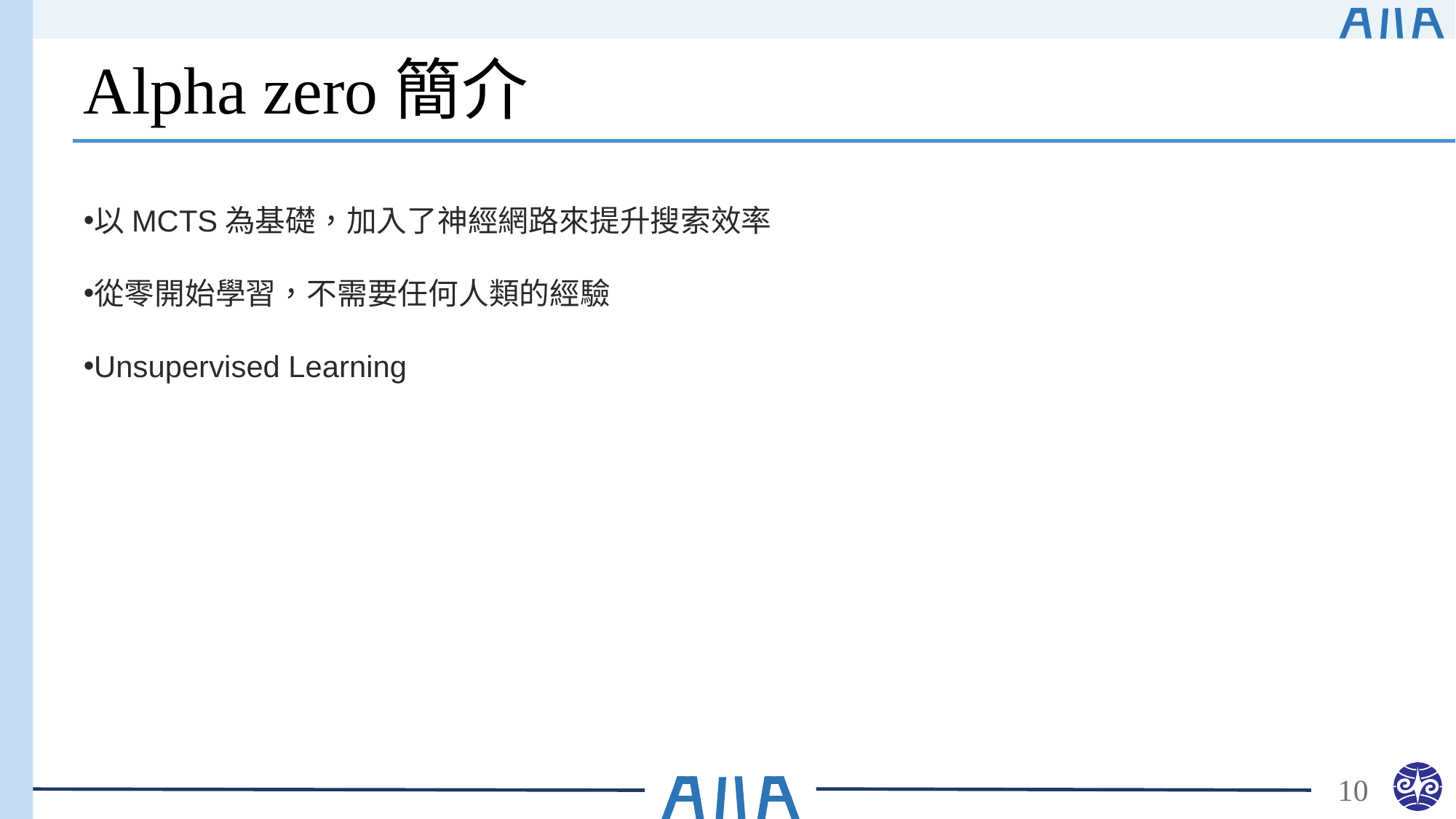

# Alpha zero簡介
以MCTS為基礎，加入了神經網路來提升搜索效率

從零開始學習，不需要任何人類的經驗

Unsupervised Learning